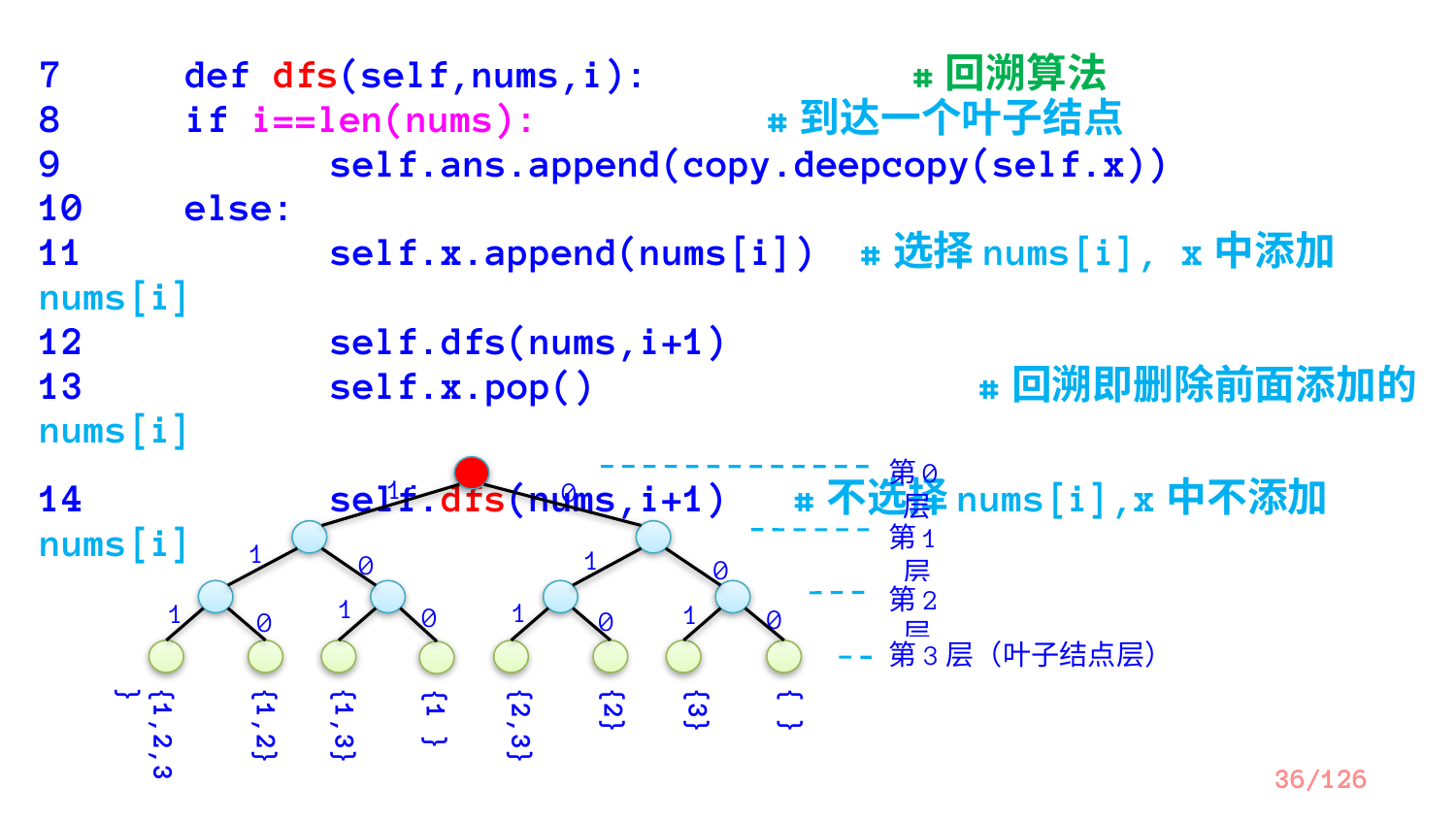

7    	def dfs(self,nums,i):       	#回溯算法
8     	if i==len(nums):         	#到达一个叶子结点
9       	self.ans.append(copy.deepcopy(self.x))
10    	else:
11      	self.x.append(nums[i])  #选择nums[i], x中添加nums[i]
12       	self.dfs(nums,i+1)
13       	self.x.pop()   		   #回溯即删除前面添加的nums[i]
14        	self.dfs(nums,i+1)   #不选择nums[i],x中不添加nums[i]
第0层

1
0
第1层

1
1
0
0

第2层

1

1
1
1
0
0
0
0
第3层（叶子结点层）

{1,2,3}
{1,2}
{1,3}
{2,3}
{2}
{3}
{ }
{1 }
36/126